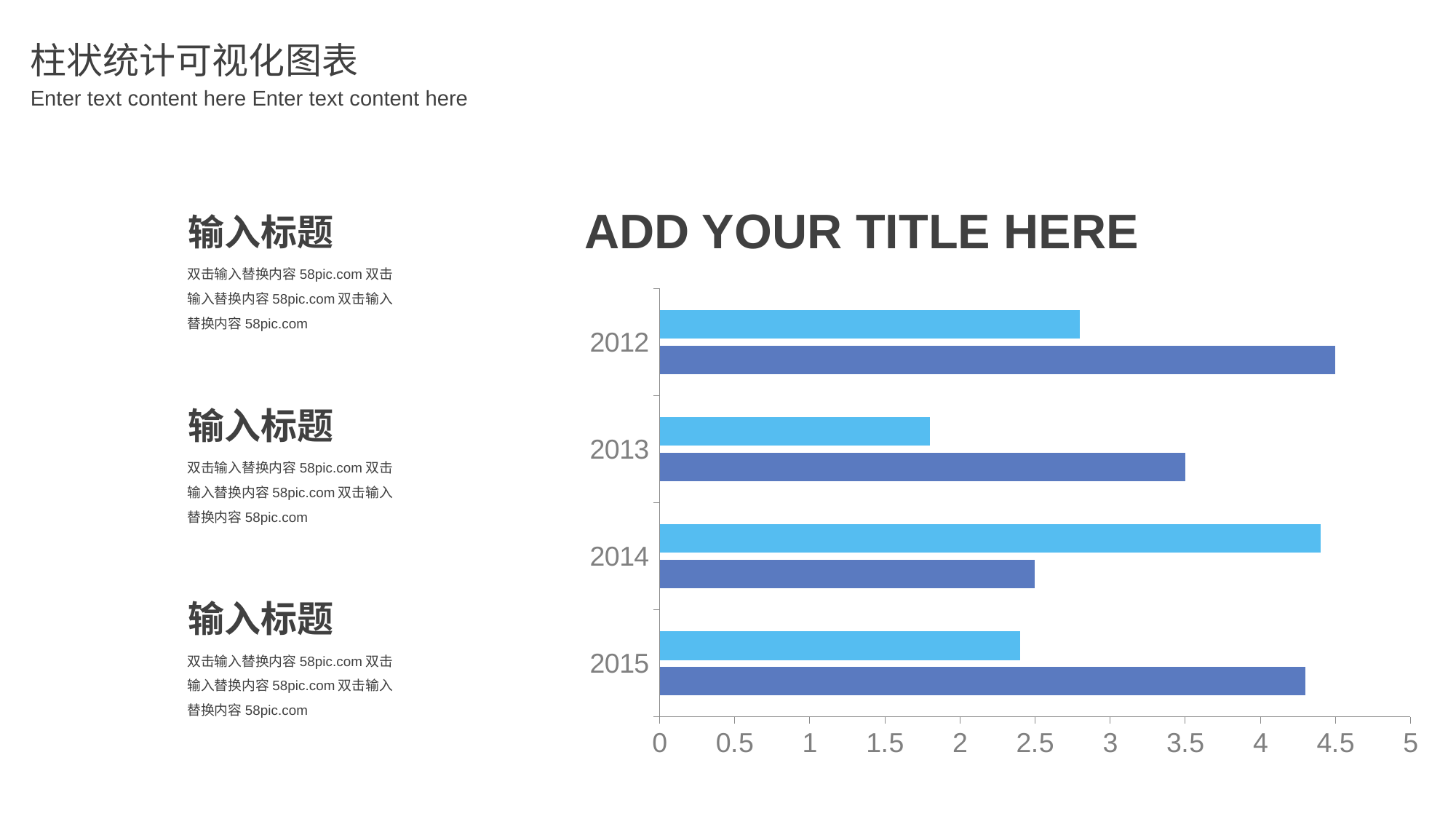

柱状统计可视化图表
Enter text content here Enter text content here
ADD YOUR TITLE HERE
输入标题
双击输入替换内容58pic.com双击输入替换内容58pic.com双击输入替换内容58pic.com

### Chart

| Category | 系列 1 | 系列 2 |
|---|---|---|
| 2015 | 4.3 | 2.4 |
| 2014 | 2.5 | 4.4 |
| 2013 | 3.5 | 1.8 |
| 2012 | 4.5 | 2.8 |
输入标题
双击输入替换内容58pic.com双击输入替换内容58pic.com双击输入替换内容58pic.com
输入标题
双击输入替换内容58pic.com双击输入替换内容58pic.com双击输入替换内容58pic.com